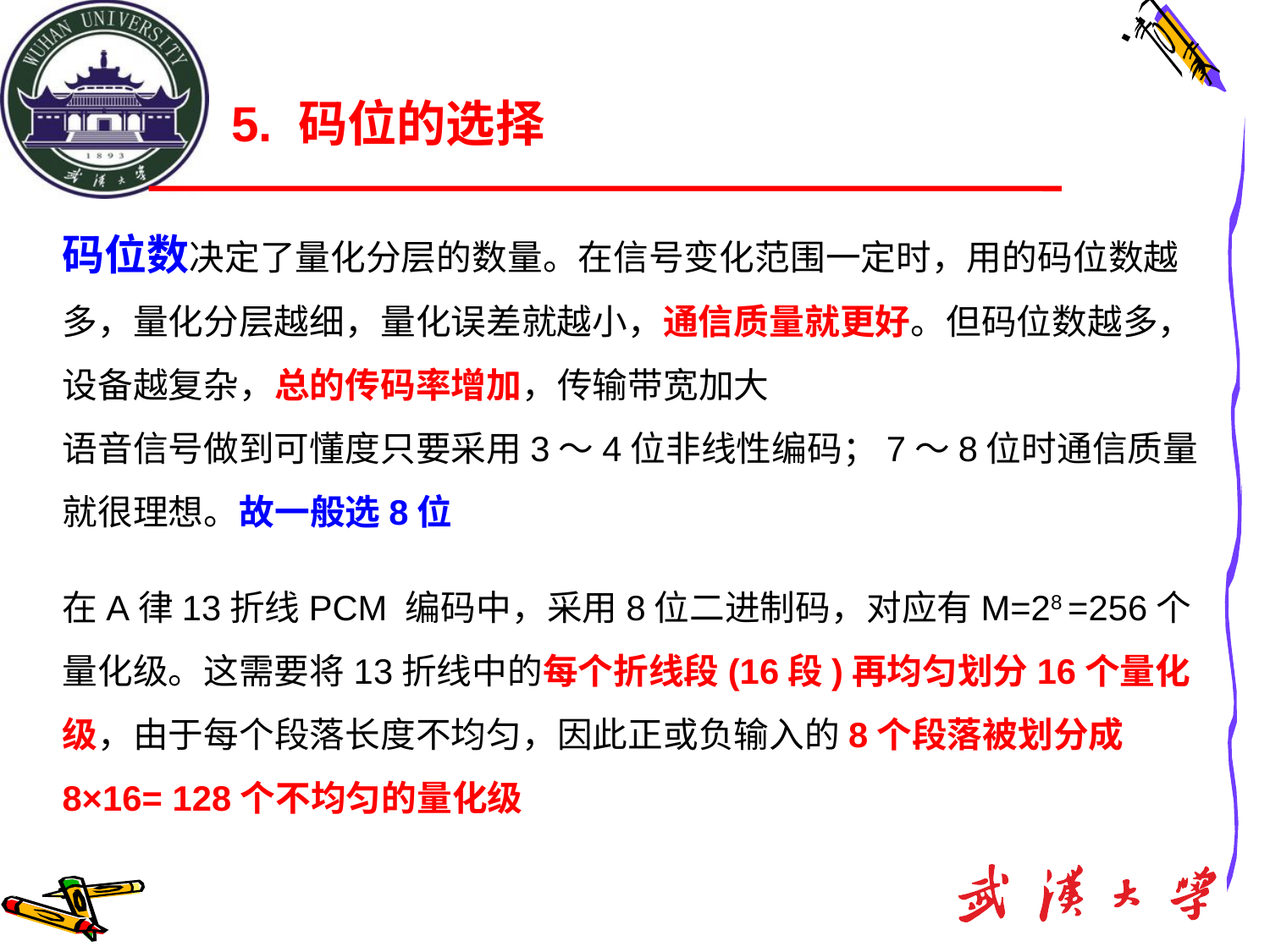

5. 码位的选择
码位数决定了量化分层的数量。在信号变化范围一定时，用的码位数越多，量化分层越细，量化误差就越小，通信质量就更好。但码位数越多，设备越复杂，总的传码率增加，传输带宽加大
语音信号做到可懂度只要采用3～4位非线性编码；7～8位时通信质量就很理想。故一般选8位

在A律13折线PCM 编码中，采用8位二进制码，对应有M=28 =256个量化级。这需要将13折线中的每个折线段(16段)再均匀划分16个量化级，由于每个段落长度不均匀，因此正或负输入的8个段落被划分成8×16= 128个不均匀的量化级